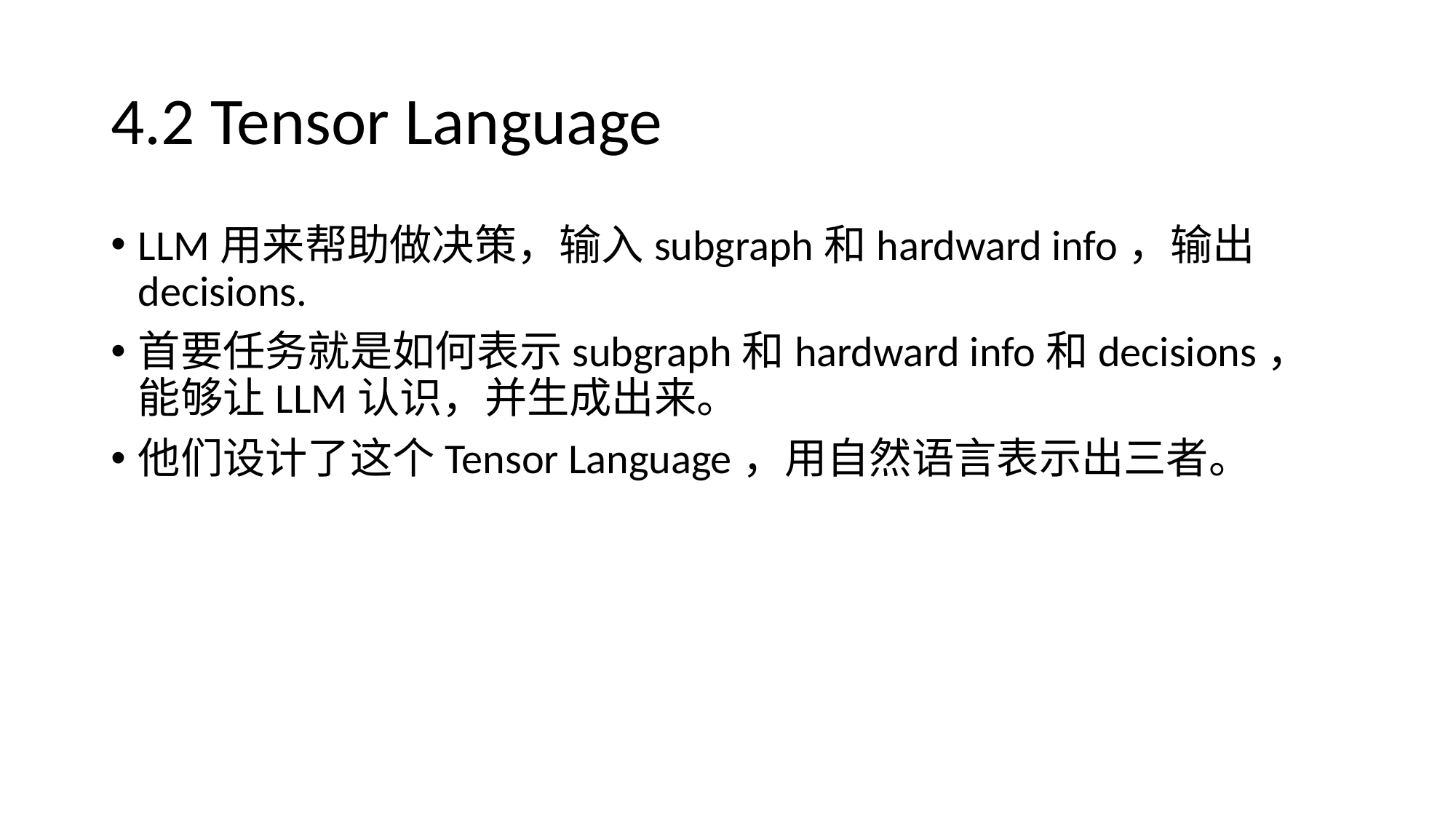

# 4.2 Tensor Language
LLM用来帮助做决策，输入subgraph和hardward info，输出decisions.
首要任务就是如何表示subgraph和hardward info和decisions，能够让LLM认识，并生成出来。
他们设计了这个Tensor Language，用自然语言表示出三者。